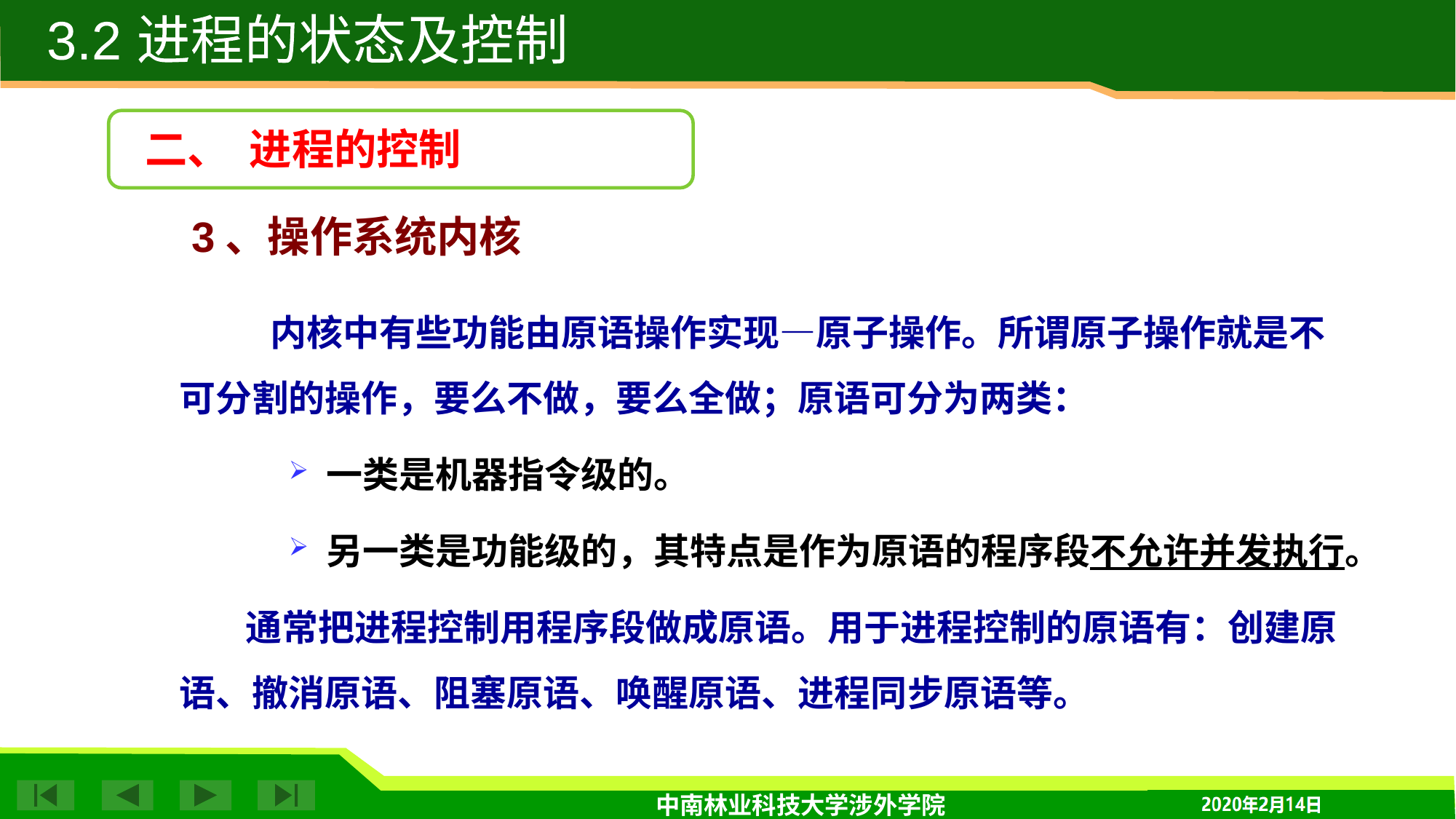

3.2 进程的状态及控制

二、  进程的控制
 3、操作系统内核
          内核中有些功能由原语操作实现—原子操作。所谓原子操作就是不可分割的操作，要么不做，要么全做；原语可分为两类：
 一类是机器指令级的。
 另一类是功能级的，其特点是作为原语的程序段不允许并发执行。
       通常把进程控制用程序段做成原语。用于进程控制的原语有：创建原语、撤消原语、阻塞原语、唤醒原语、进程同步原语等。